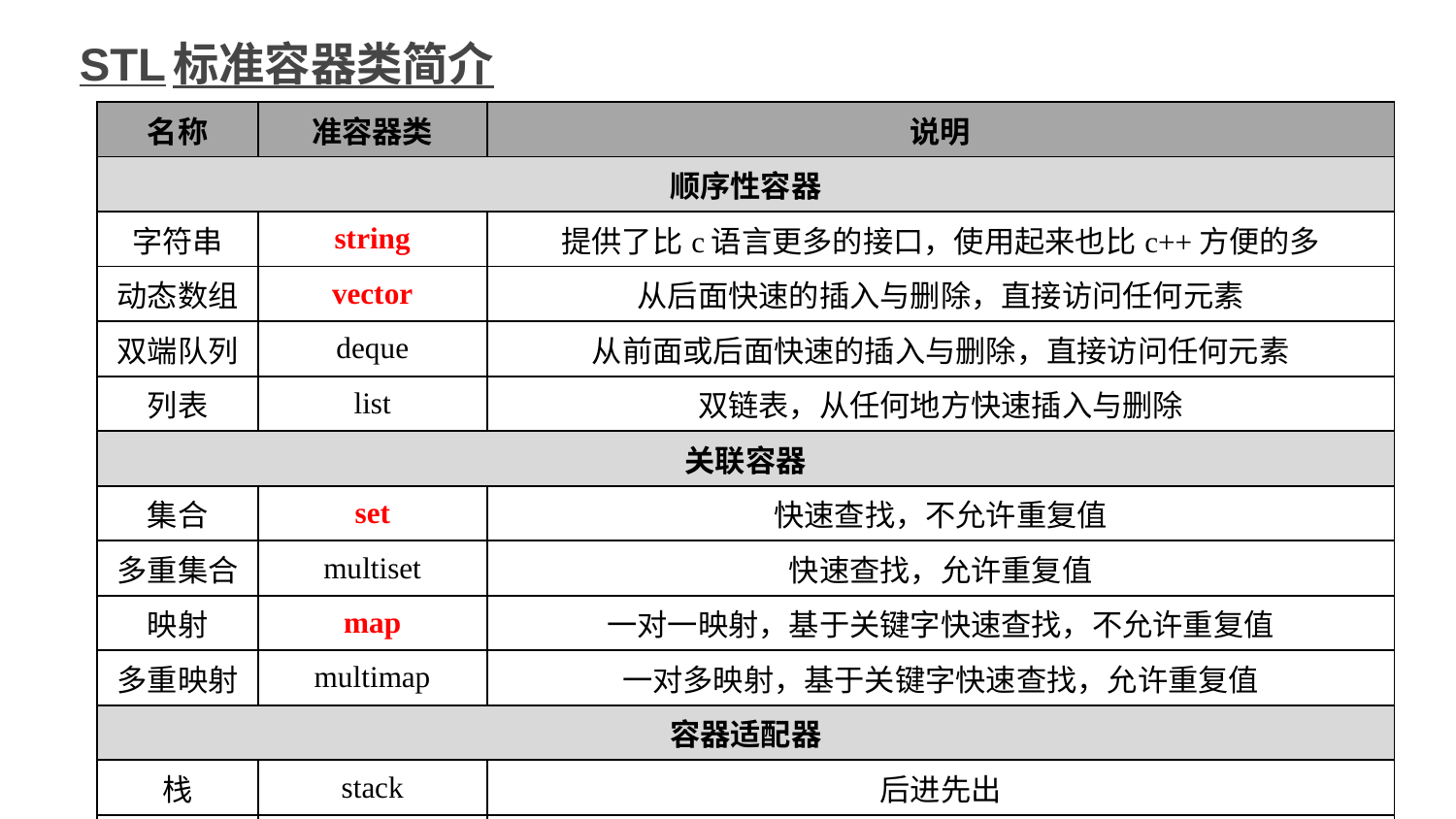

STL标准容器类简介
| 名称 | 准容器类 | 说明 |
| --- | --- | --- |
| 顺序性容器 |  |  |
| 字符串 | string | 提供了比c语言更多的接口，使用起来也比c++方便的多 |
| 动态数组 | vector | 从后面快速的插入与删除，直接访问任何元素 |
| 双端队列 | deque | 从前面或后面快速的插入与删除，直接访问任何元素 |
| 列表 | list | 双链表，从任何地方快速插入与删除 |
| 关联容器 |  |  |
| 集合 | set | 快速查找，不允许重复值 |
| 多重集合 | multiset | 快速查找，允许重复值 |
| 映射 | map | 一对一映射，基于关键字快速查找，不允许重复值 |
| 多重映射 | multimap | 一对多映射，基于关键字快速查找，允许重复值 |
| 容器适配器 |  |  |
| 栈 | stack | 后进先出 |
| 队列 | queue | 先进先出 |
| 优先队列 | priority\_queue | 最高优先级元素总是第一个出列 |